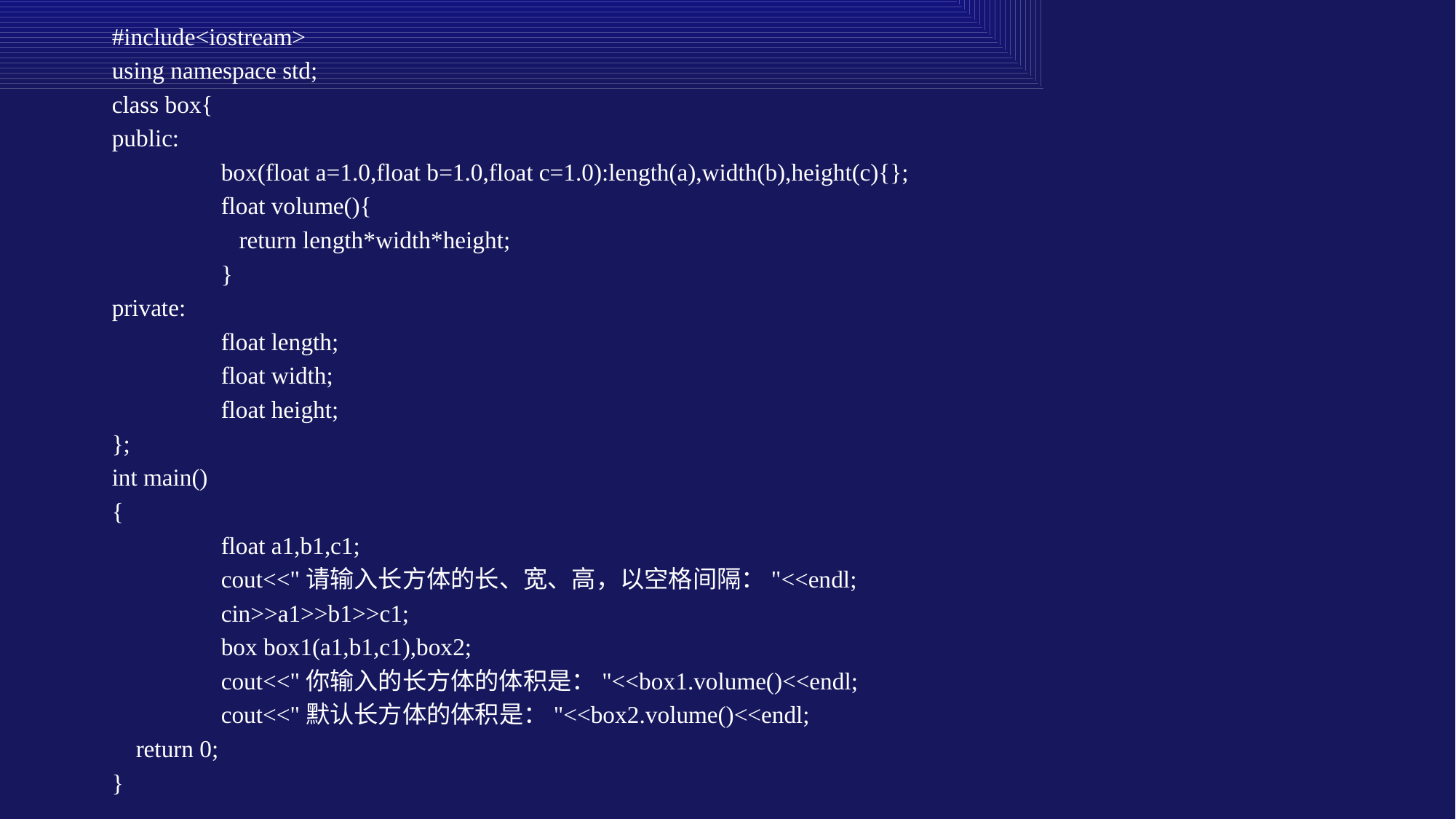

#include<iostream>
using namespace std;
class box{
public:
	box(float a=1.0,float b=1.0,float c=1.0):length(a),width(b),height(c){};
	float volume(){
	   return length*width*height;
	}
private:
	float length;
	float width;
	float height;
};
int main()
{
	float a1,b1,c1;
	cout<<"请输入长方体的长、宽、高，以空格间隔："<<endl;
	cin>>a1>>b1>>c1;
	box box1(a1,b1,c1),box2;
	cout<<"你输入的长方体的体积是："<<box1.volume()<<endl;
	cout<<"默认长方体的体积是："<<box2.volume()<<endl;
    return 0;
}